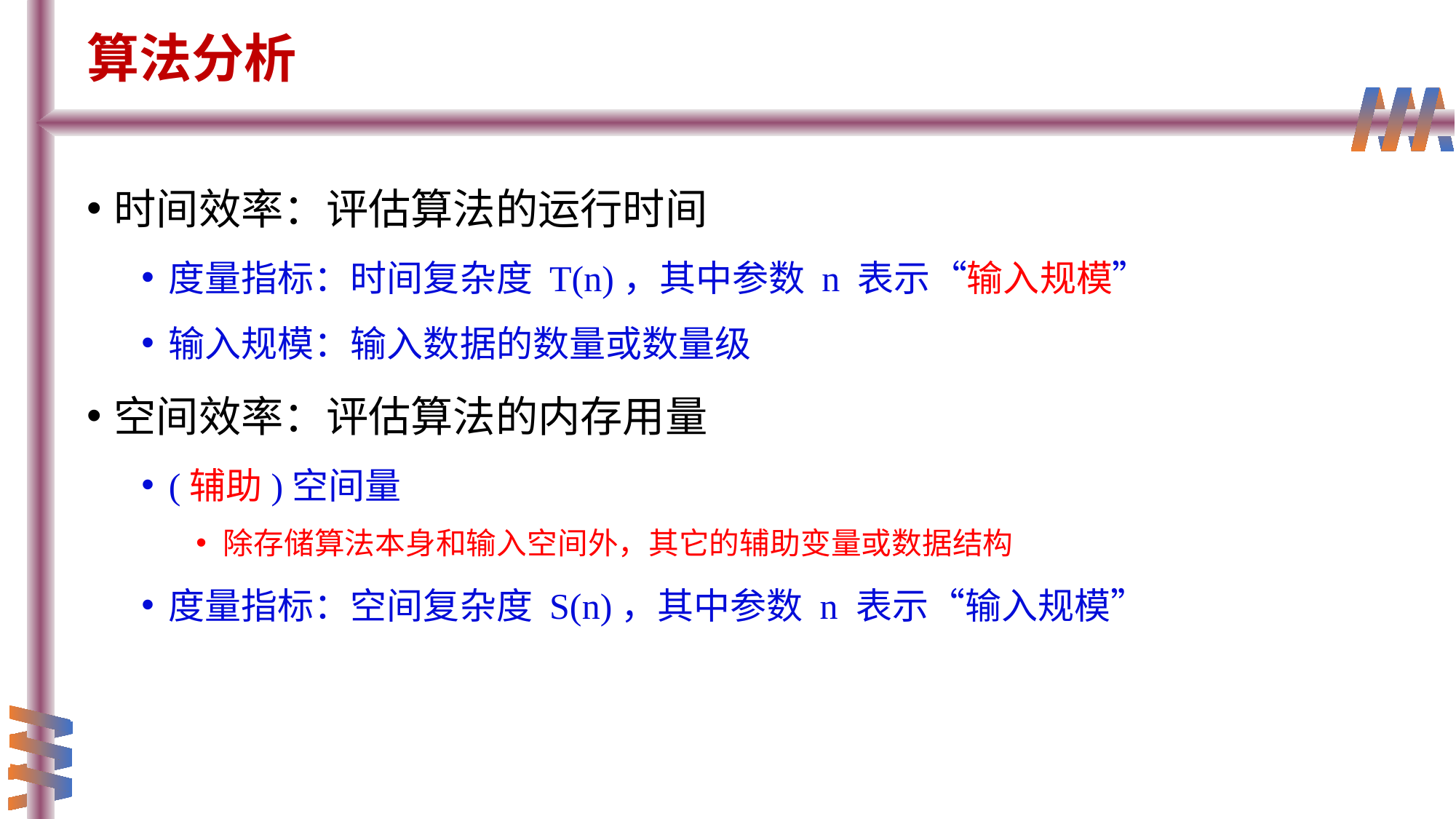

# 算法分析
时间效率：评估算法的运行时间
度量指标：时间复杂度 T(n)，其中参数 n 表示“输入规模”
输入规模：输入数据的数量或数量级
空间效率：评估算法的内存用量
(辅助)空间量
除存储算法本身和输入空间外，其它的辅助变量或数据结构
度量指标：空间复杂度 S(n)，其中参数 n 表示“输入规模”